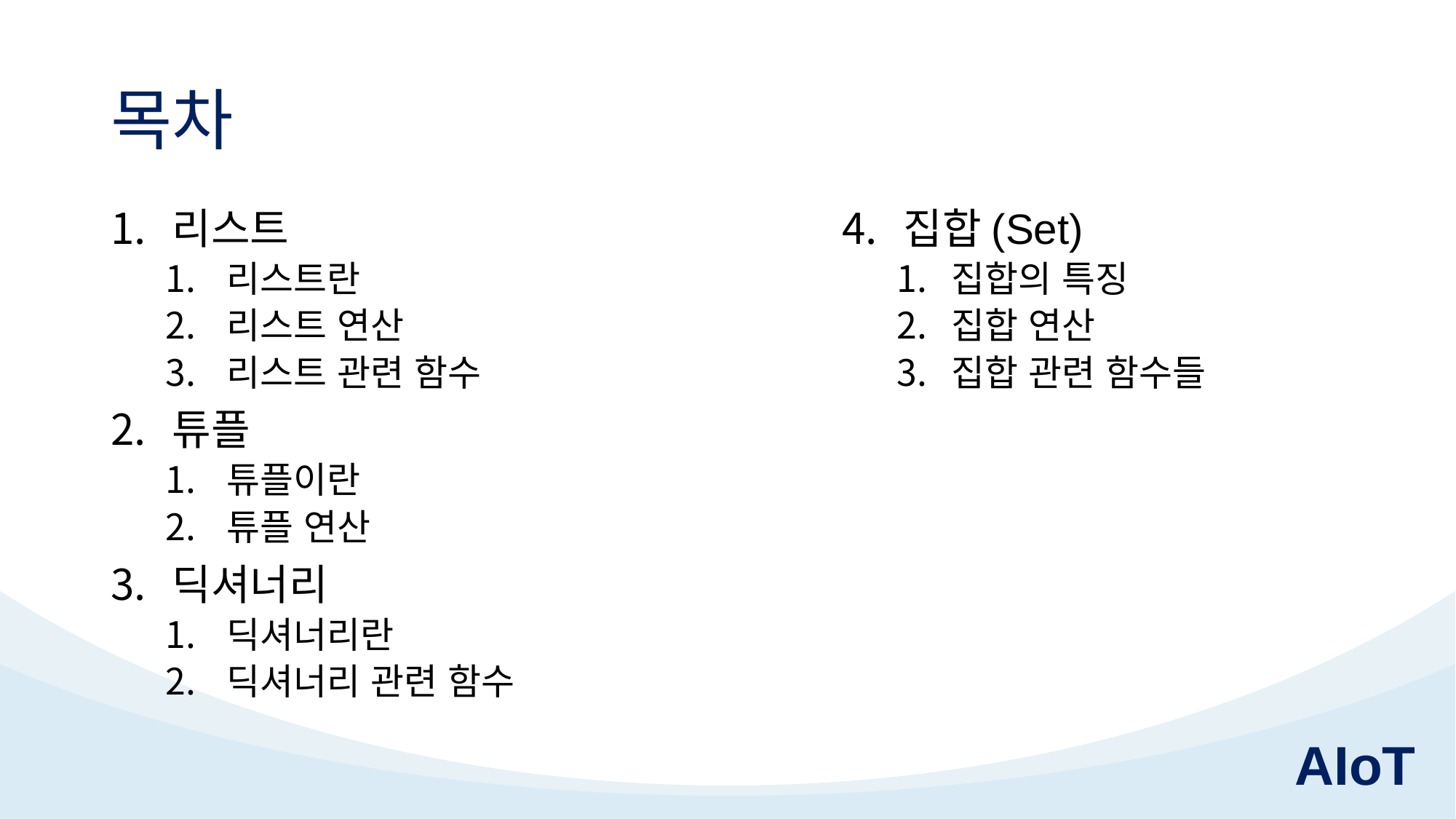

# 목차
리스트
리스트란
리스트 연산
리스트 관련 함수
튜플
튜플이란
튜플 연산
딕셔너리
딕셔너리란
딕셔너리 관련 함수
집합(Set)
집합의 특징
집합 연산
집합 관련 함수들